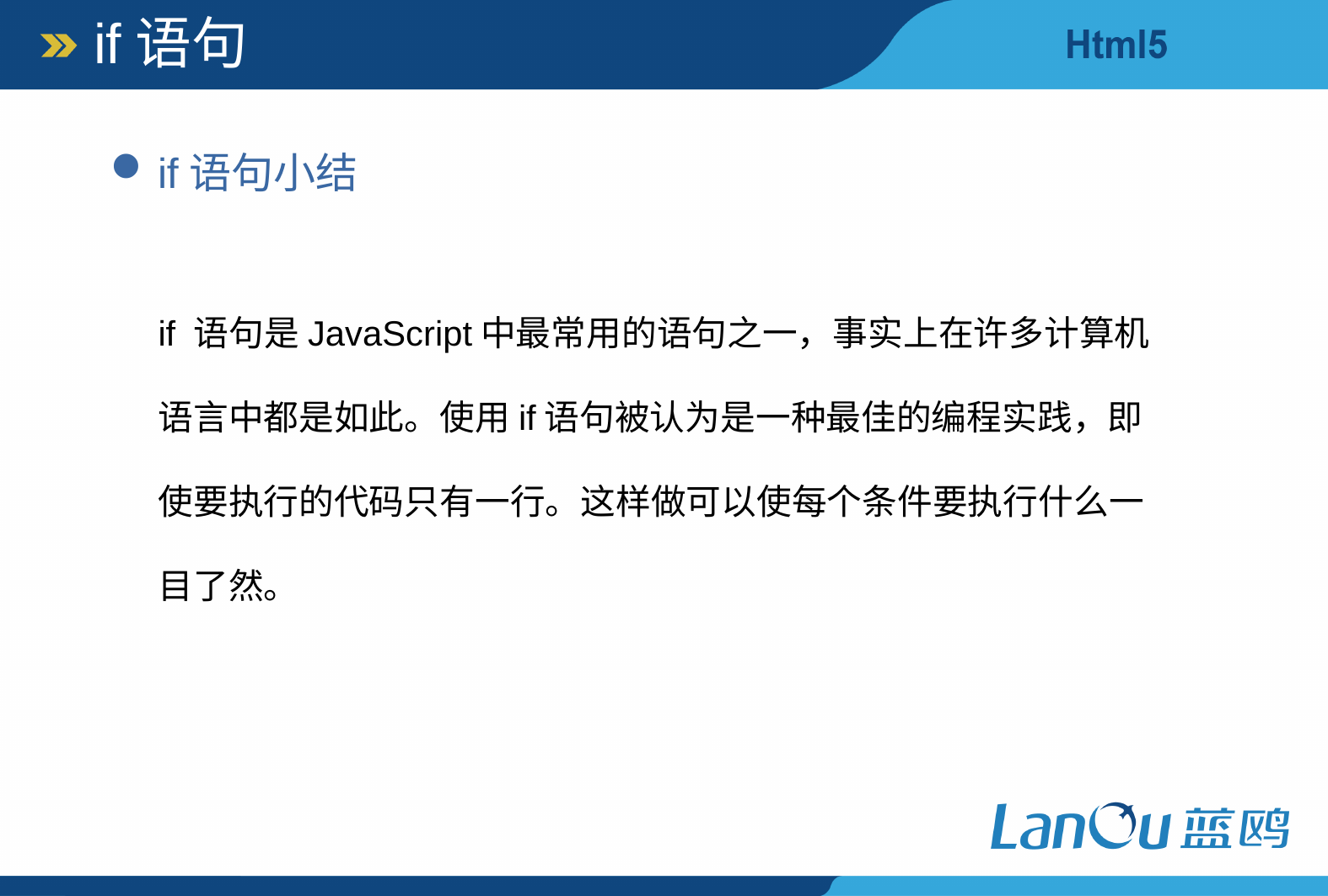

if语句
if语句小结
if 语句是JavaScript中最常用的语句之一，事实上在许多计算机语言中都是如此。使用if语句被认为是一种最佳的编程实践，即使要执行的代码只有一行。这样做可以使每个条件要执行什么一目了然。